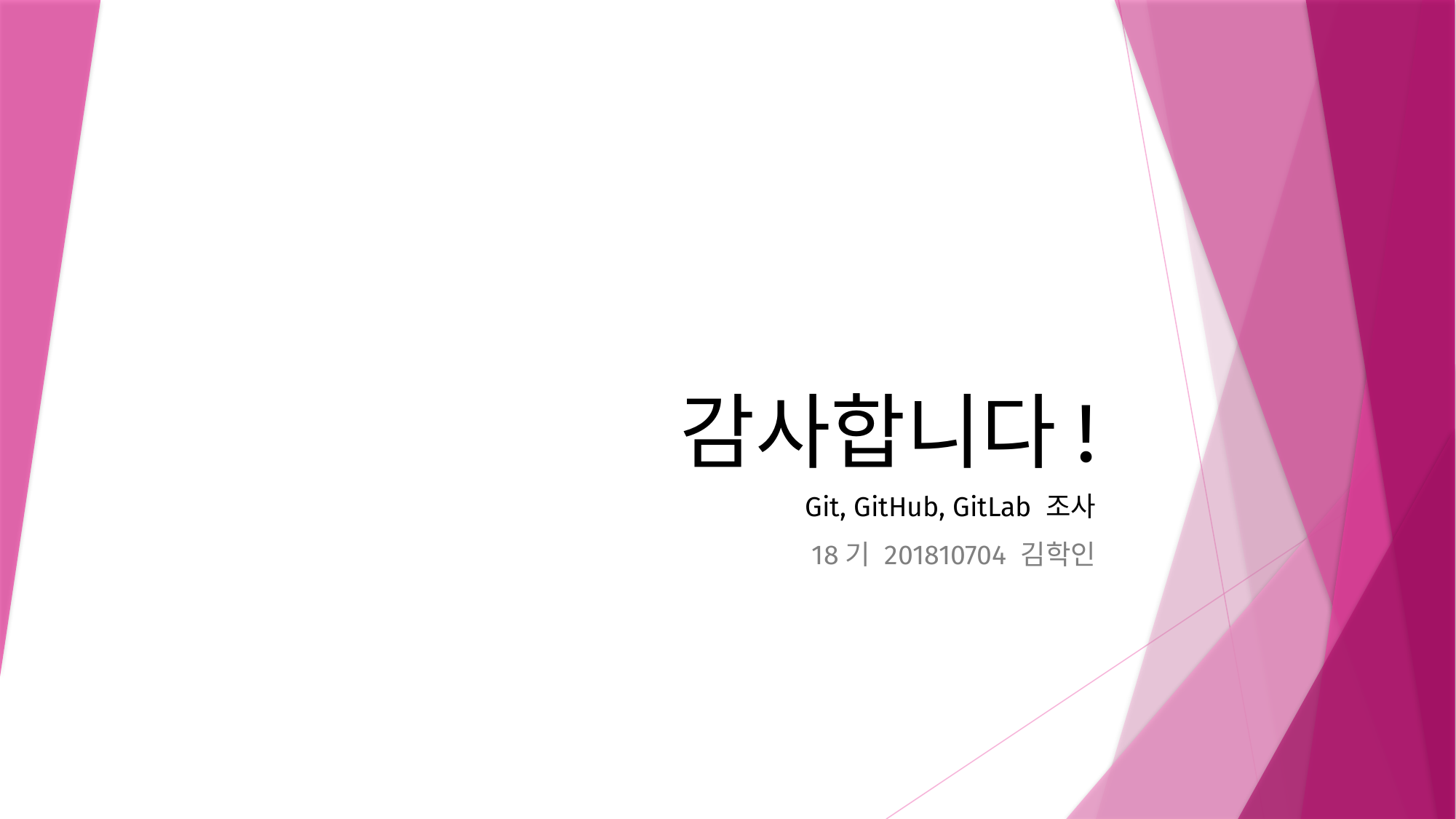

# 감사합니다!
Git, GitHub, GitLab 조사
18기 201810704 김학인